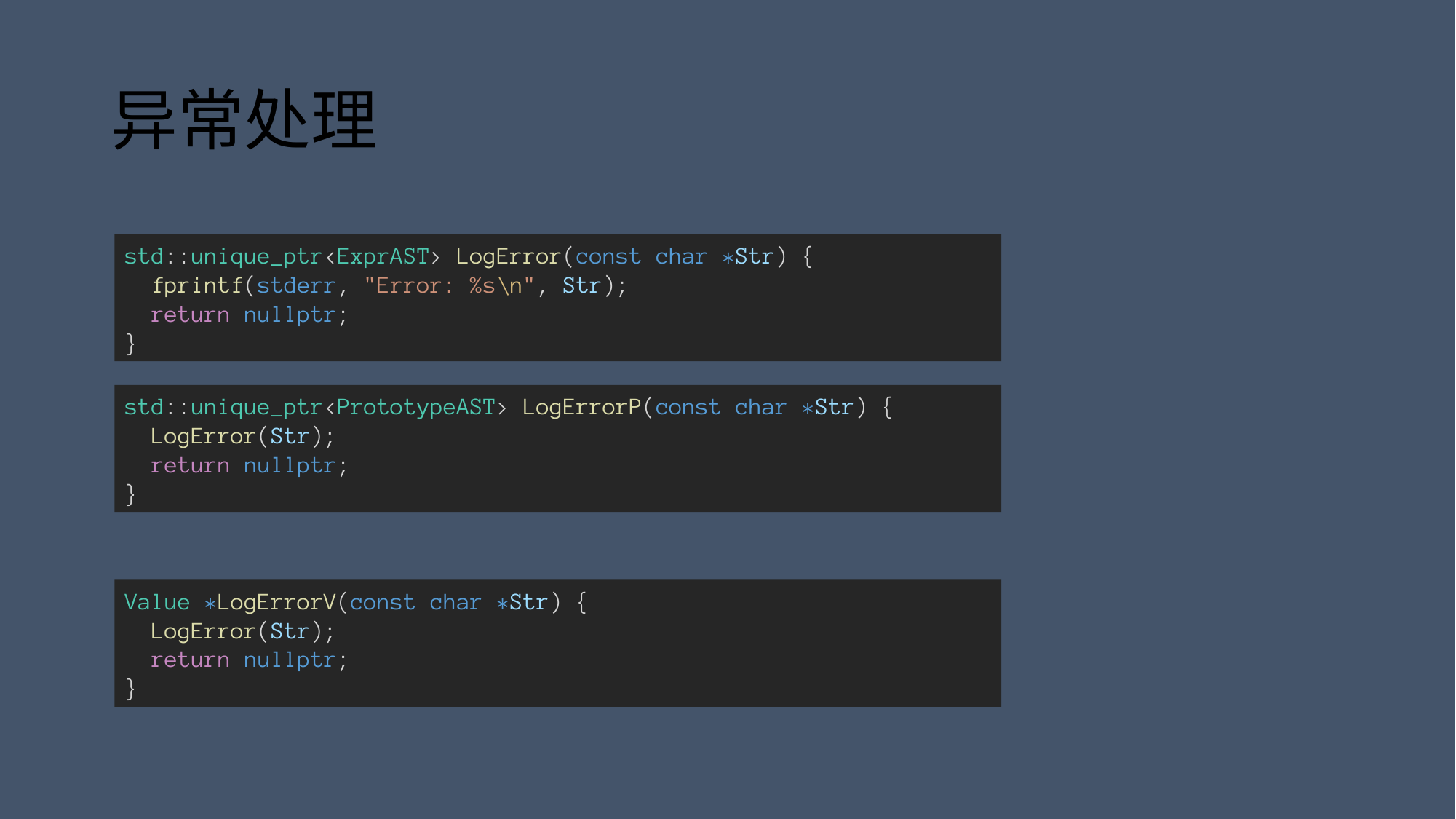

# 异常处理
std::unique_ptr<ExprAST> LogError(const char *Str) {
  fprintf(stderr, "Error: %s\n", Str);
  return nullptr;
}
std::unique_ptr<PrototypeAST> LogErrorP(const char *Str) {
  LogError(Str);
  return nullptr;
}
Value *LogErrorV(const char *Str) {
  LogError(Str);
  return nullptr;
}